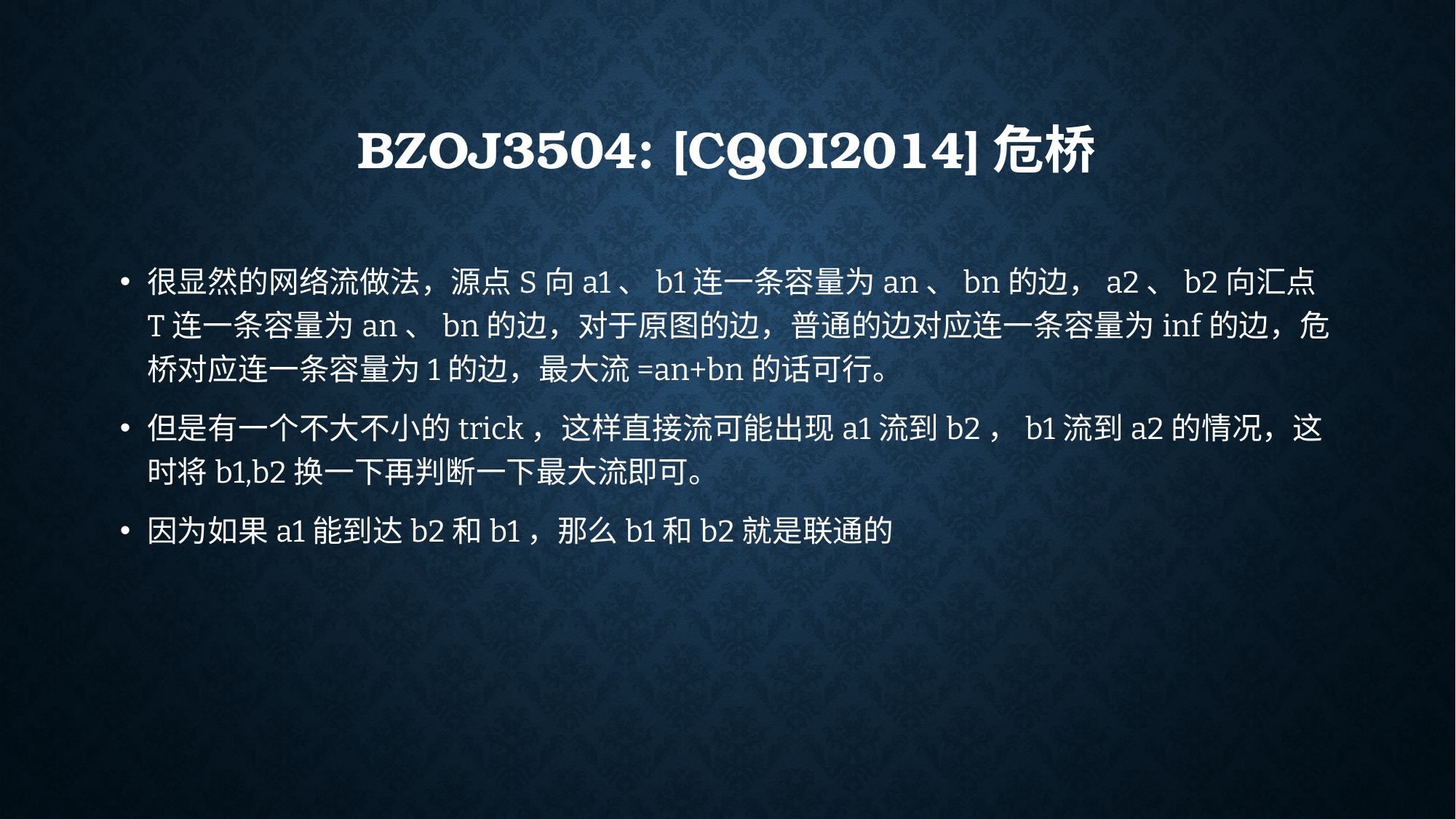

# BZOJ3504: [Cqoi2014]危桥
很显然的网络流做法，源点S向a1、b1连一条容量为an、bn的边，a2、b2向汇点T连一条容量为an、bn的边，对于原图的边，普通的边对应连一条容量为inf的边，危桥对应连一条容量为1的边，最大流=an+bn的话可行。
但是有一个不大不小的trick，这样直接流可能出现a1流到b2，b1流到a2的情况，这时将b1,b2换一下再判断一下最大流即可。
因为如果a1能到达b2和b1，那么b1和b2就是联通的